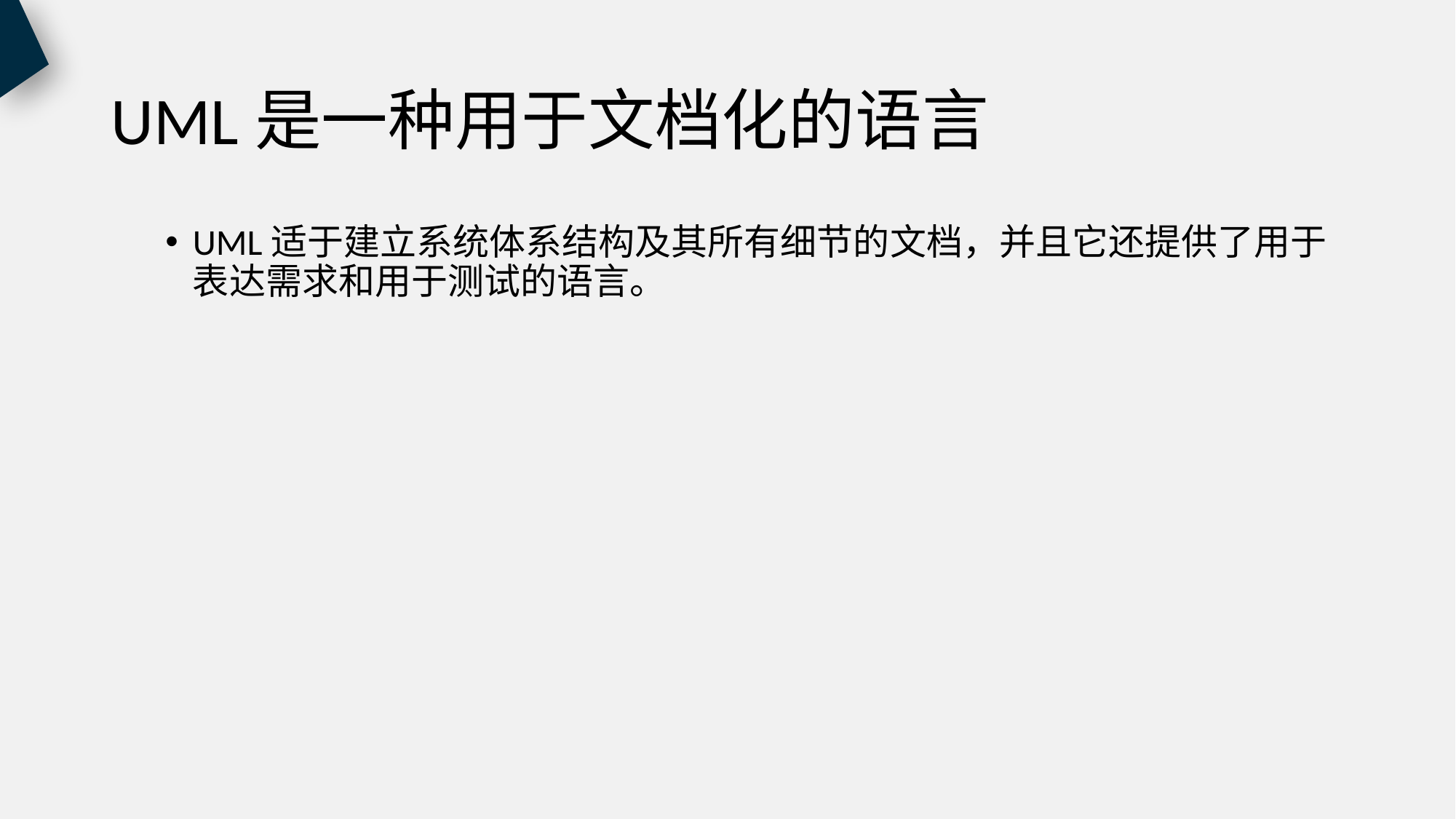

# UML是一种用于文档化的语言
UML适于建立系统体系结构及其所有细节的文档，并且它还提供了用于表达需求和用于测试的语言。